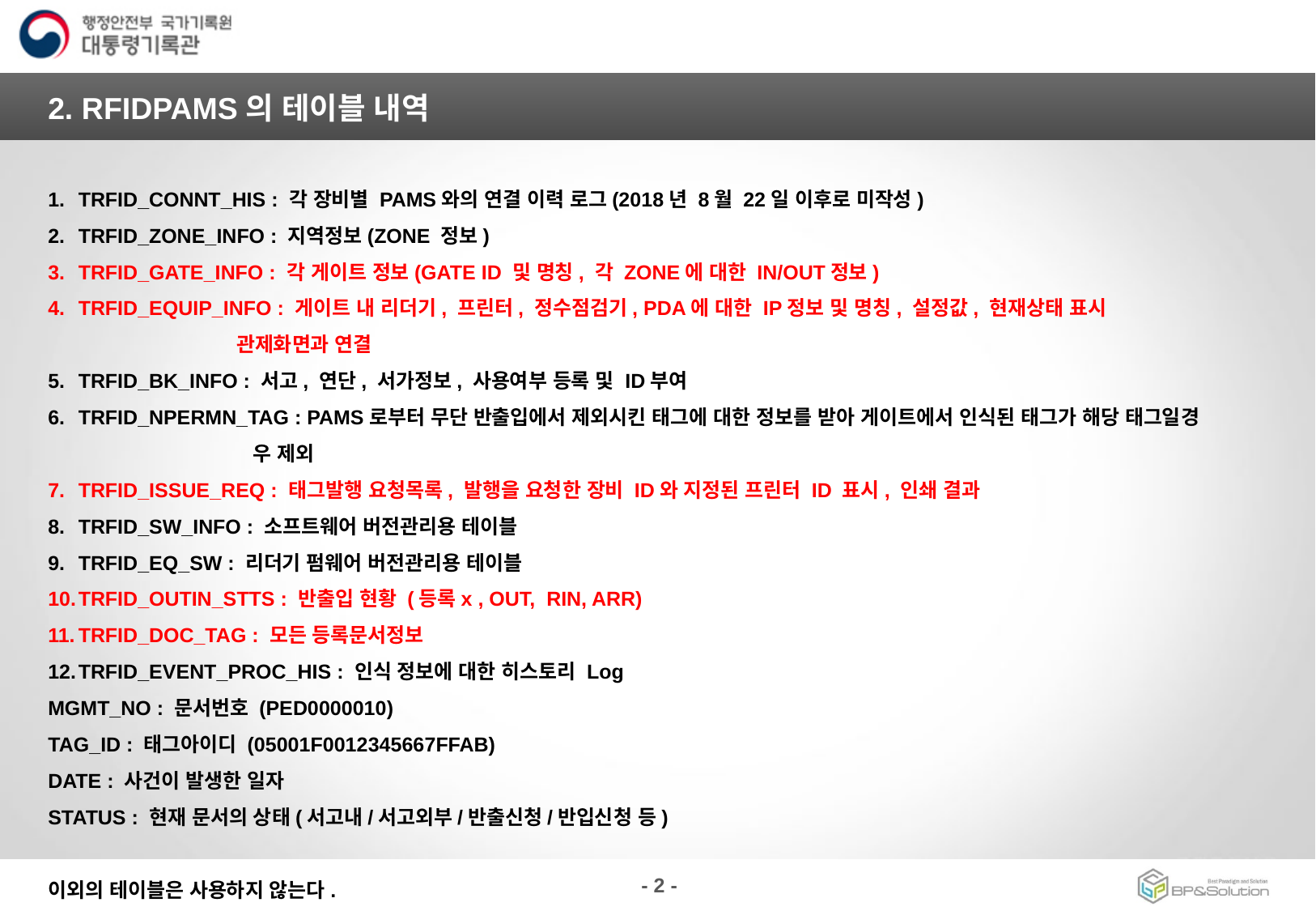

2. RFIDPAMS의 테이블 내역
TRFID_CONNT_HIS : 각 장비별 PAMS와의 연결 이력 로그(2018년 8월 22일 이후로 미작성)
TRFID_ZONE_INFO : 지역정보(ZONE 정보)
TRFID_GATE_INFO : 각 게이트 정보(GATE ID 및 명칭, 각 ZONE에 대한 IN/OUT정보)
TRFID_EQUIP_INFO : 게이트 내 리더기, 프린터, 정수점검기, PDA에 대한 IP정보 및 명칭, 설정값, 현재상태 표시
                            관제화면과 연결
TRFID_BK_INFO : 서고, 연단, 서가정보, 사용여부 등록 및 ID부여
TRFID_NPERMN_TAG : PAMS로부터 무단 반출입에서 제외시킨 태그에 대한 정보를 받아 게이트에서 인식된 태그가 해당 태그일경
                               우 제외
TRFID_ISSUE_REQ : 태그발행 요청목록, 발행을 요청한 장비 ID와 지정된 프린터 ID 표시, 인쇄 결과
TRFID_SW_INFO : 소프트웨어 버전관리용 테이블
TRFID_EQ_SW : 리더기 펌웨어 버전관리용 테이블
TRFID_OUTIN_STTS : 반출입 현황 (등록x , OUT,  RIN, ARR)
TRFID_DOC_TAG : 모든 등록문서정보
TRFID_EVENT_PROC_HIS : 인식 정보에 대한 히스토리 Log
MGMT_NO : 문서번호 (PED0000010)
TAG_ID : 태그아이디 (05001F0012345667FFAB)
DATE : 사건이 발생한 일자
STATUS : 현재 문서의 상태(서고내/서고외부/반출신청/반입신청 등)

이외의 테이블은 사용하지 않는다.
- 2 -